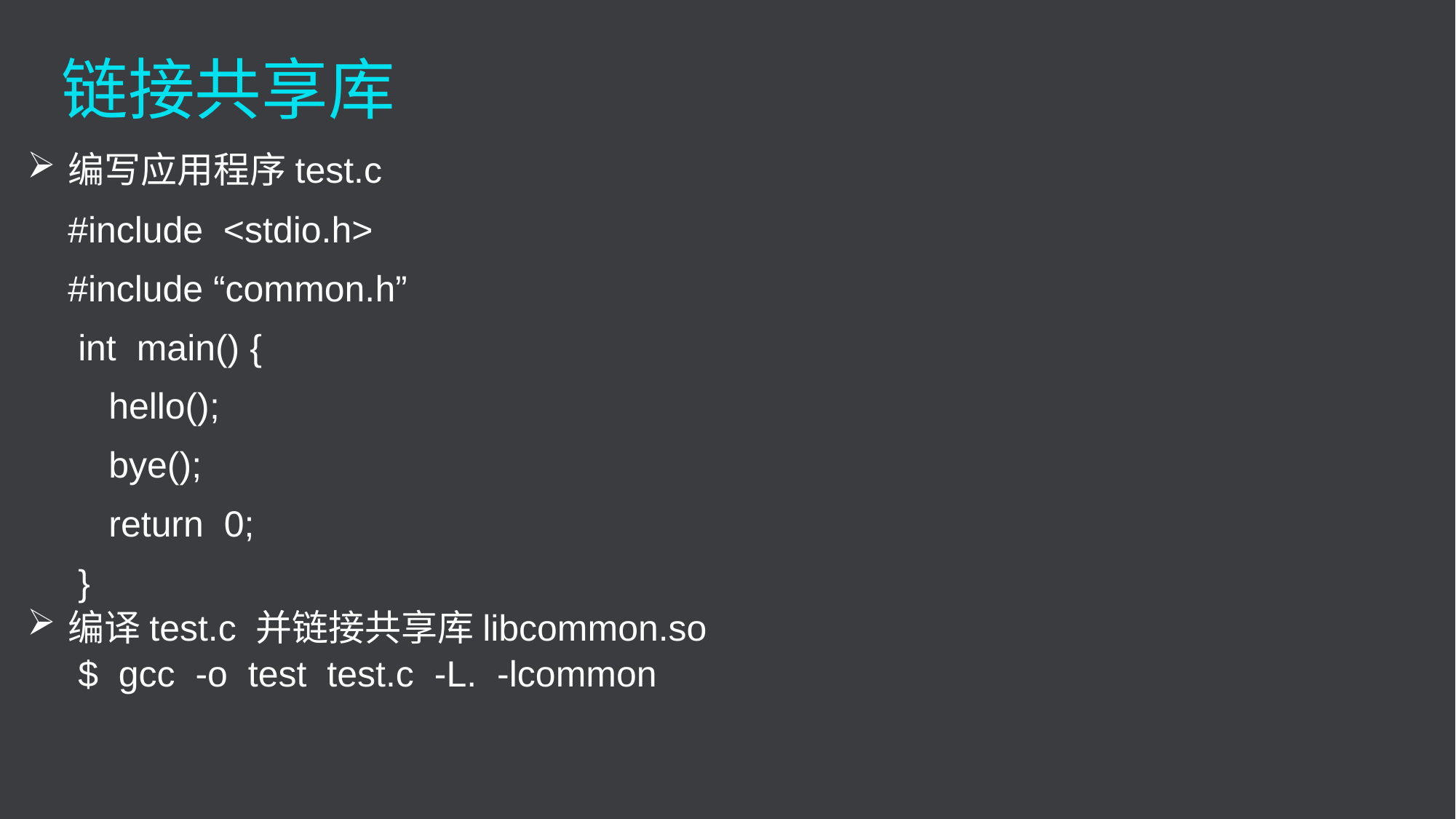

链接共享库
编写应用程序test.c
    #include  <stdio.h>
    #include “common.h”
     int  main() {
        hello();
        bye();
        return  0;
     }
编译test.c 并链接共享库libcommon.so
     $  gcc  -o  test  test.c  -L.  -lcommon